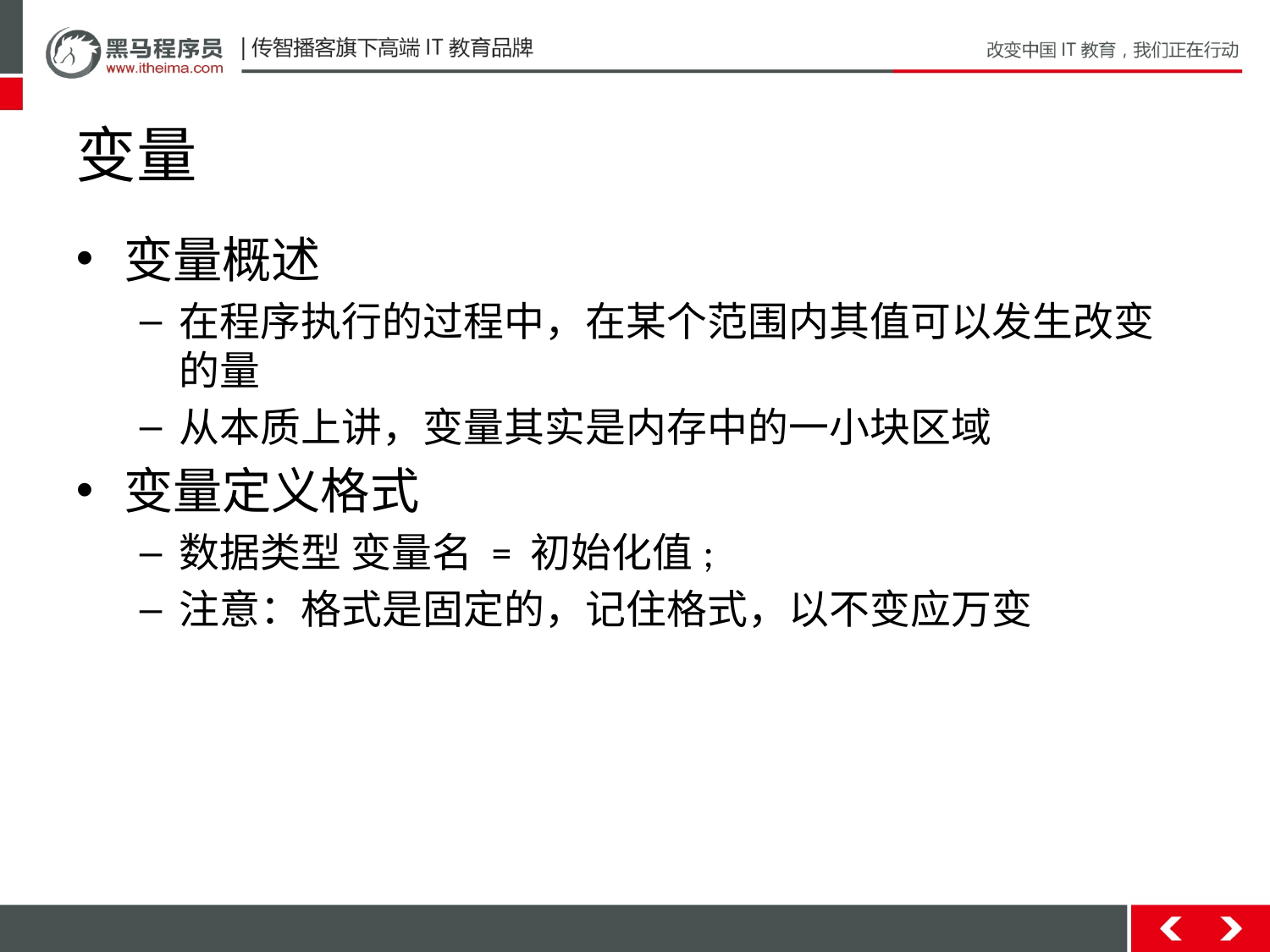

# 变量
变量概述
在程序执行的过程中，在某个范围内其值可以发生改变的量
从本质上讲，变量其实是内存中的一小块区域
变量定义格式
数据类型 变量名 = 初始化值;
注意：格式是固定的，记住格式，以不变应万变